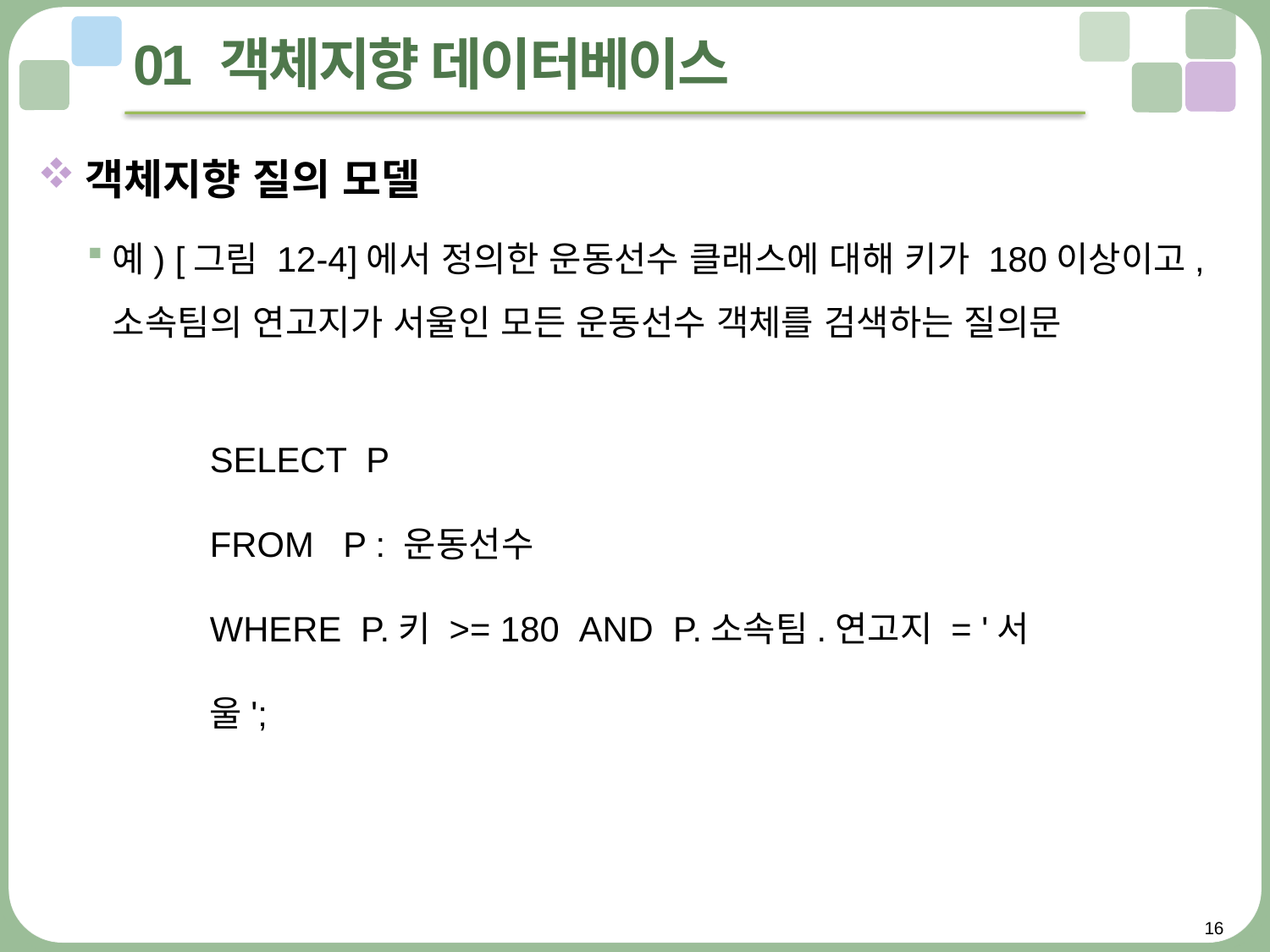

# 01 객체지향 데이터베이스
객체지향 질의 모델
예) [그림 12-4]에서 정의한 운동선수 클래스에 대해 키가 180이상이고, 소속팀의 연고지가 서울인 모든 운동선수 객체를 검색하는 질의문
SELECT  P
FROM   P : 운동선수
WHERE  P.키 >= 180  AND  P.소속팀.연고지 = '서울';